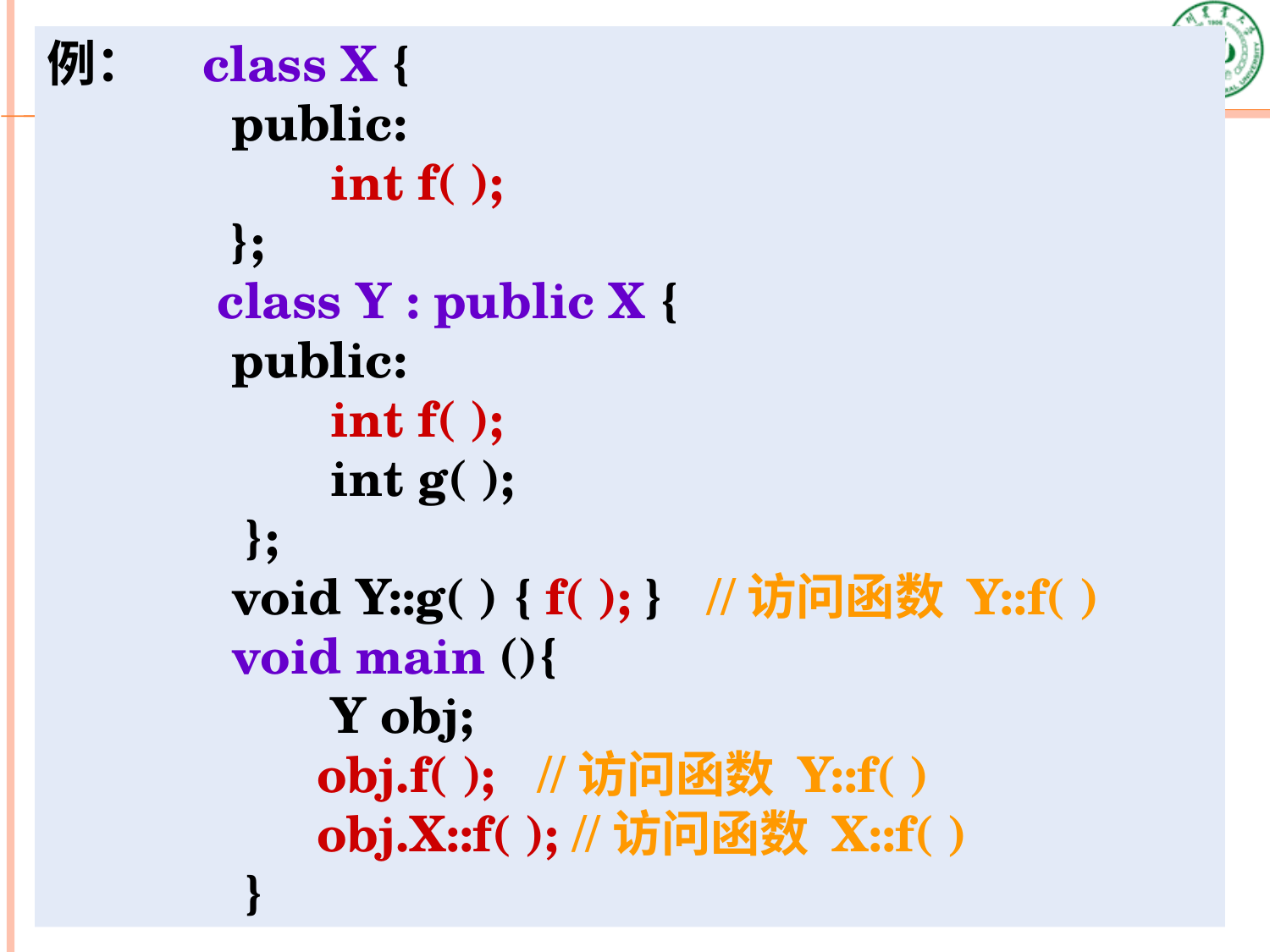

例：    class X {
             public:
                    int f( );
             };
            class Y : public X {
             public:
                    int f( );
                    int g( );
              };
             void Y::g( ) { f( ); }   //访问函数 Y::f( )
             void main (){
                    Y obj;
                   obj.f( );   //访问函数 Y::f( )
                   obj.X::f( ); //访问函数 X::f( )
              }